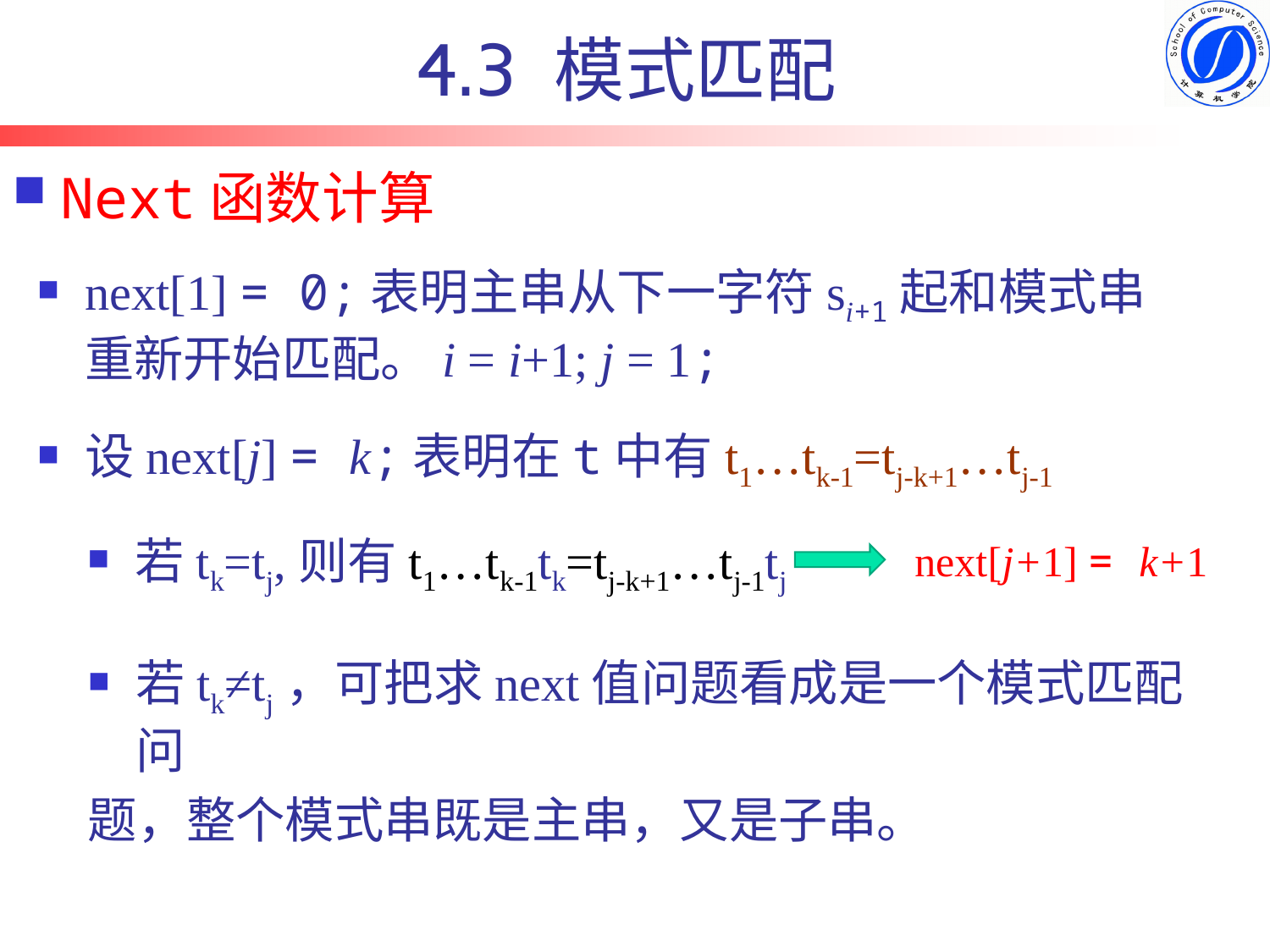

# 4.3 模式匹配
Next函数计算
next[1] = 0;表明主串从下一字符si+1起和模式串重新开始匹配。i = i+1; j = 1;
设next[j] = k;表明在t中有t1…tk-1=tj-k+1…tj-1
若tk=tj,则有t1…tk-1tk=tj-k+1…tj-1tj
next[j+1] = k+1

若tk≠tj，可把求next值问题看成是一个模式匹配问
题，整个模式串既是主串，又是子串。